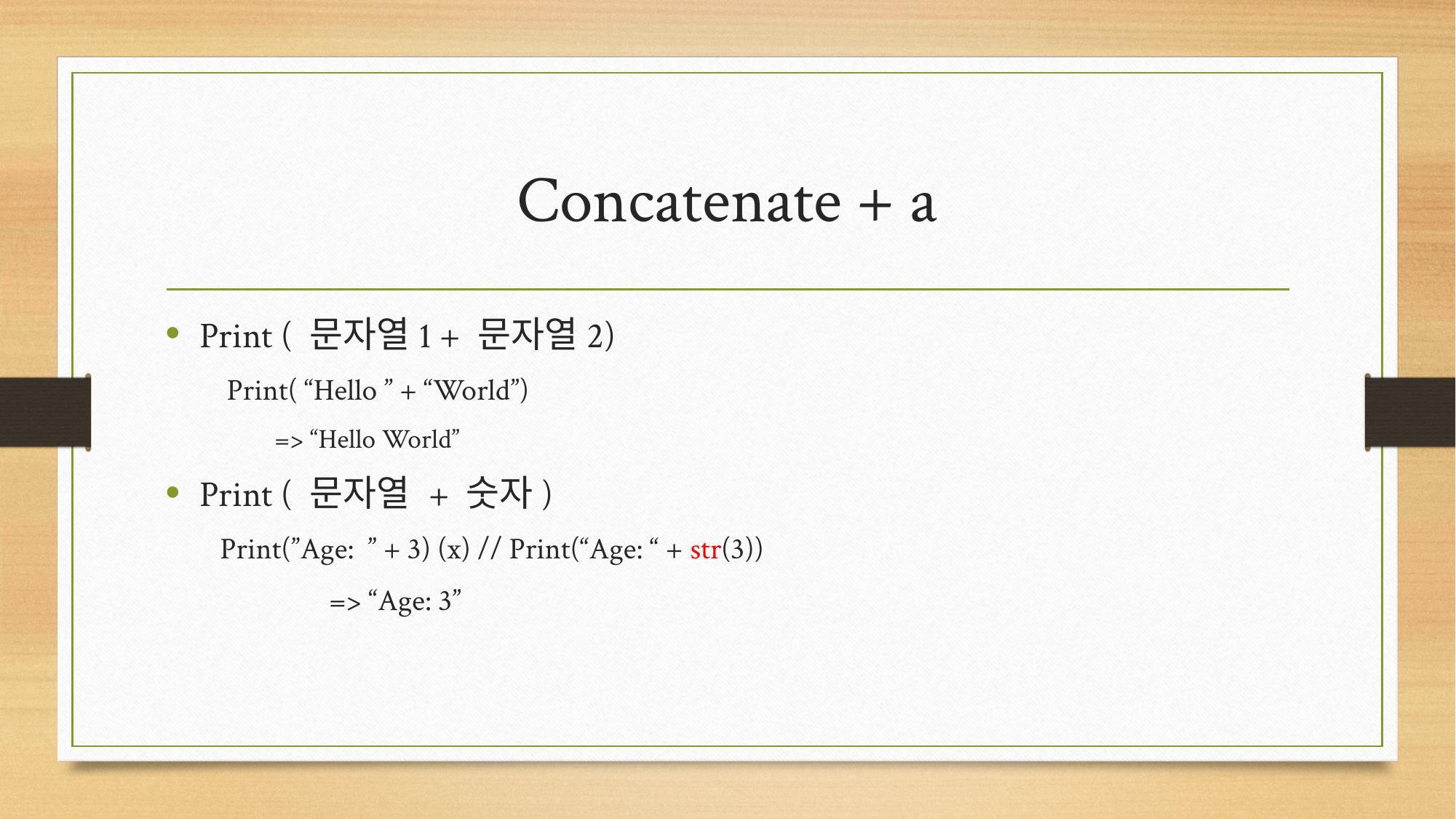

# Concatenate + a
Print ( 문자열1 + 문자열2)
 Print( “Hello ” + “World”)
=> “Hello World”
Print ( 문자열 + 숫자)
Print(”Age:  ” + 3) (x) // Print(“Age: “ + str(3))
	=> “Age: 3”